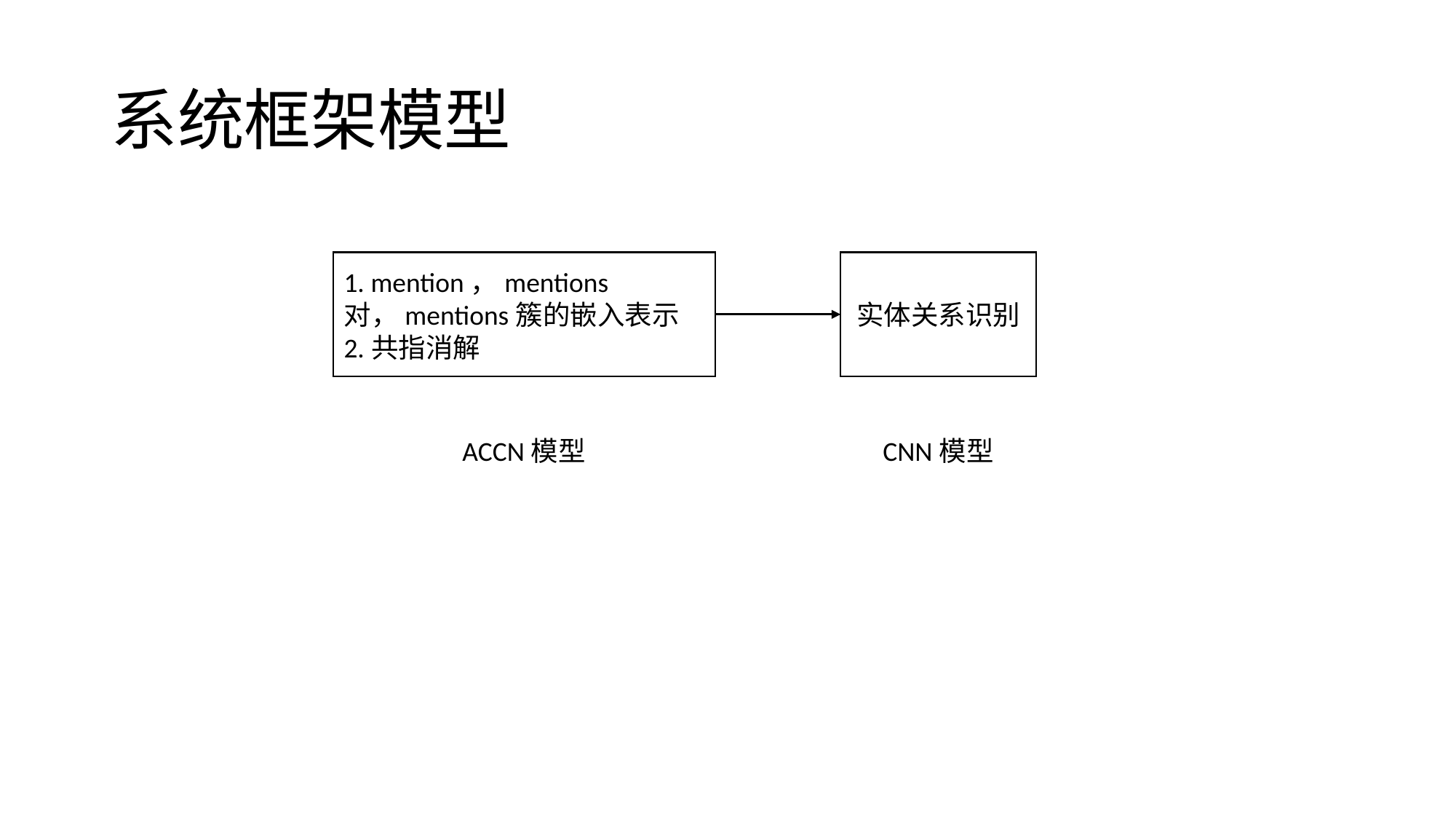

# 系统框架模型
1. mention，mentions对，mentions簇的嵌入表示
2.共指消解
实体关系识别
ACCN模型
CNN模型